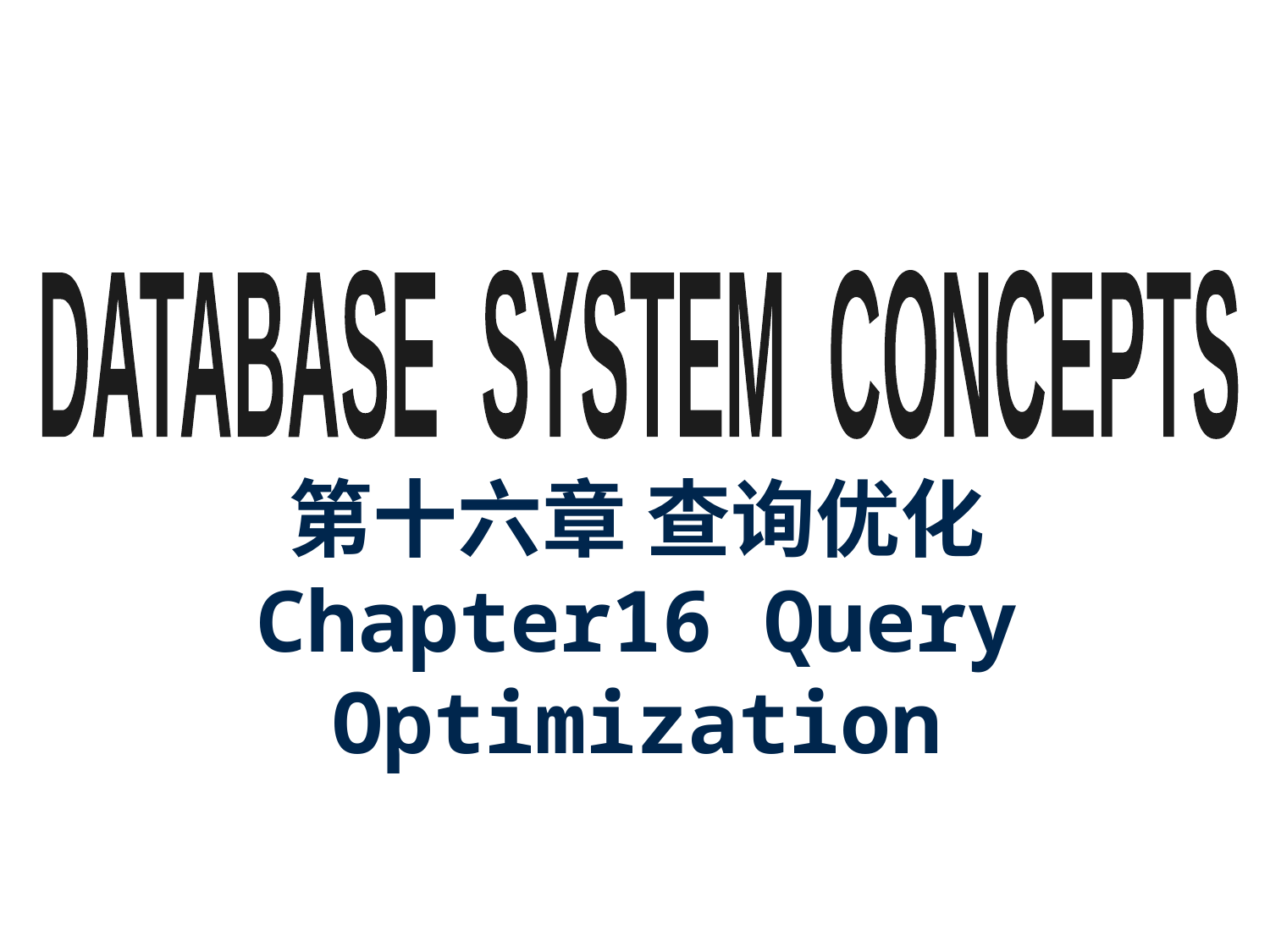

DATABASE  SYSTEM  CONCEPTS
第十六章 查询优化
Chapter16 Query Optimization